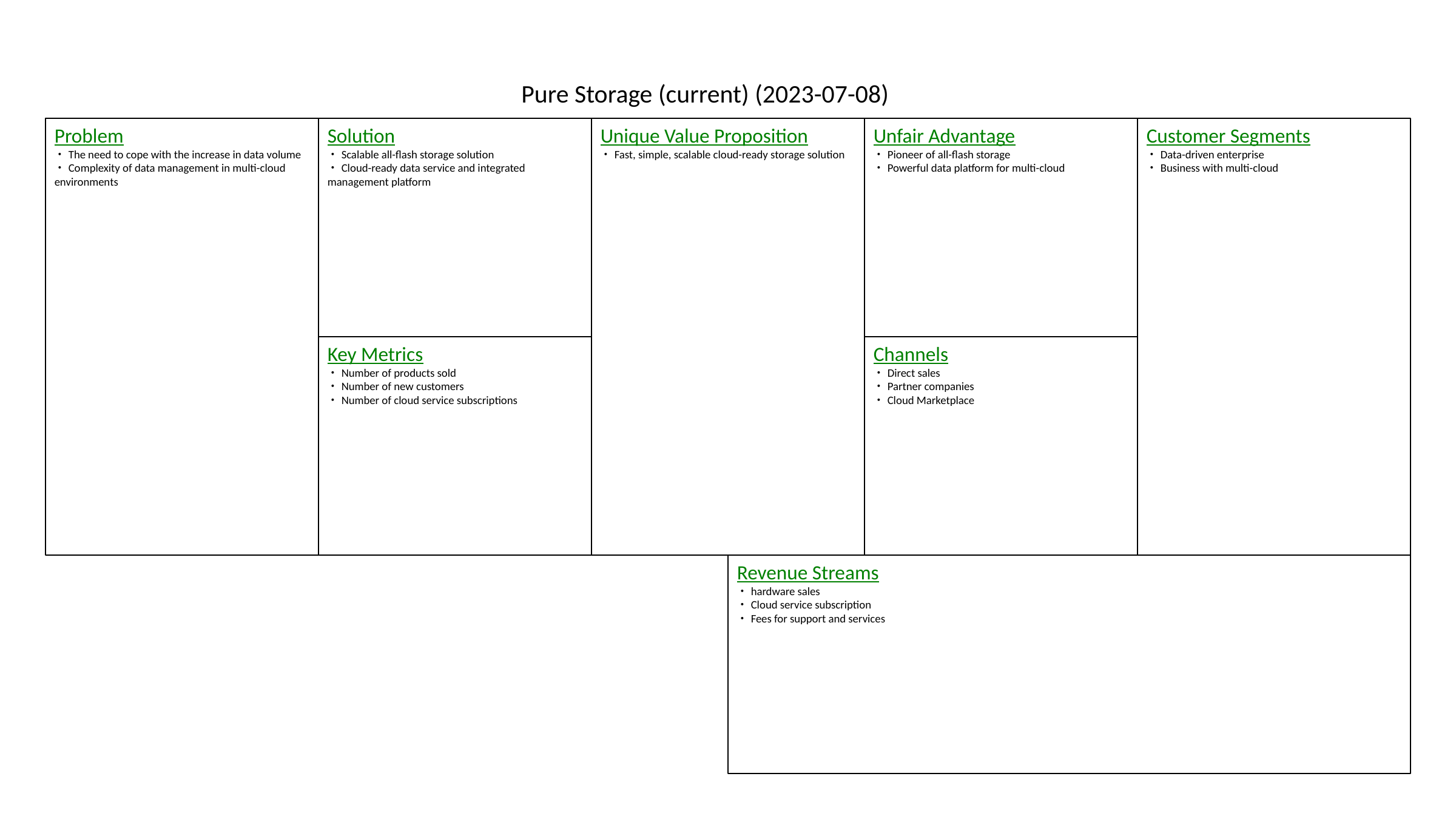

Pure Storage (current) (2023-07-08)
Problem
・The need to cope with the increase in data volume
・Complexity of data management in multi-cloud environments
Solution
・Scalable all-flash storage solution
・Cloud-ready data service and integrated management platform
Unique Value Proposition
・Fast, simple, scalable cloud-ready storage solution
Unfair Advantage
・Pioneer of all-flash storage
・Powerful data platform for multi-cloud
Customer Segments
・Data-driven enterprise
・Business with multi-cloud
Key Metrics
・Number of products sold
・Number of new customers
・Number of cloud service subscriptions
Channels
・Direct sales
・Partner companies
・Cloud Marketplace
Revenue Streams
・hardware sales
・Cloud service subscription
・Fees for support and services